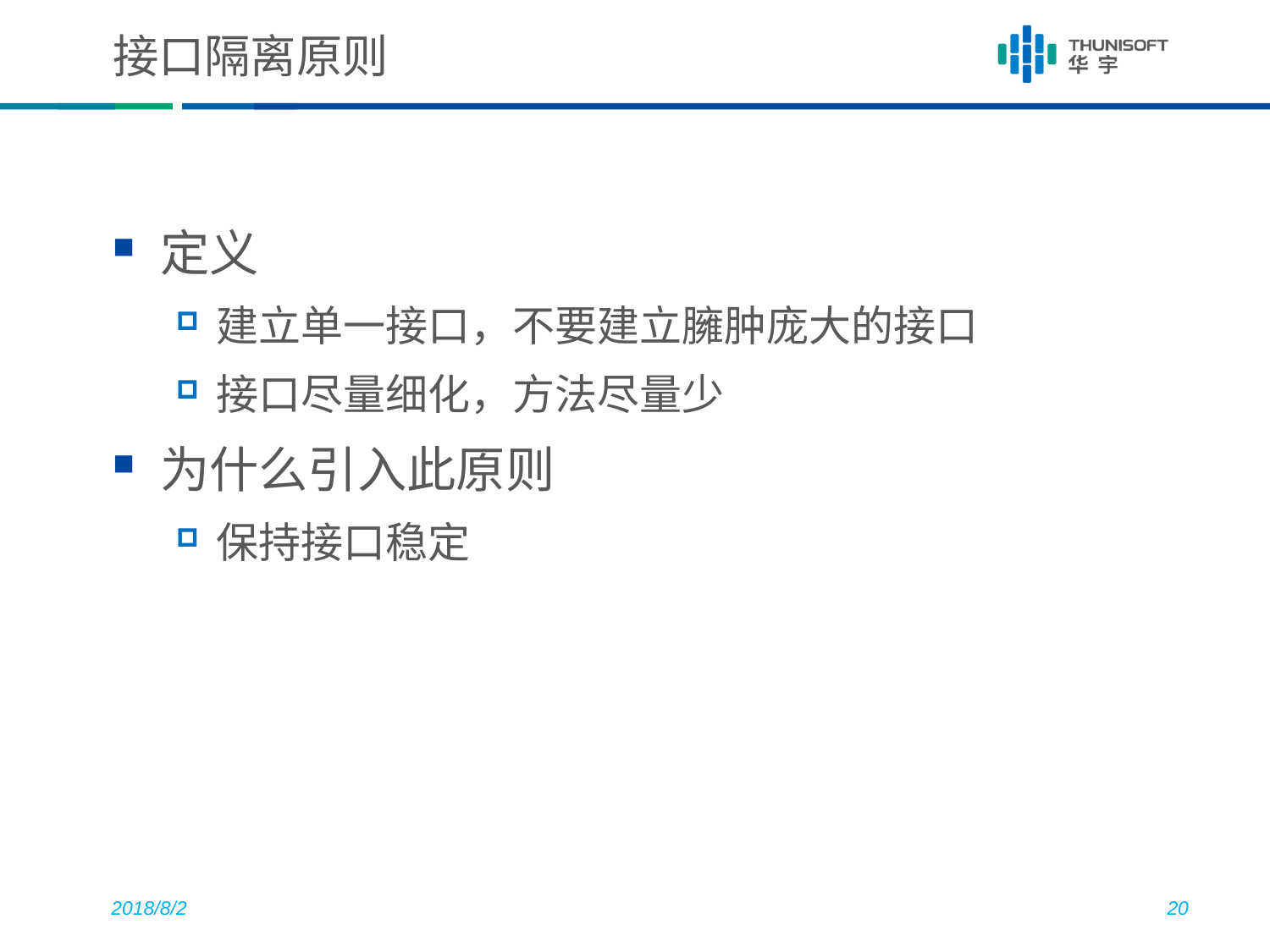

# 接口隔离原则

定义
建立单一接口，不要建立臃肿庞大的接口
接口尽量细化，方法尽量少
为什么引入此原则
保持接口稳定

2018/8/2
20